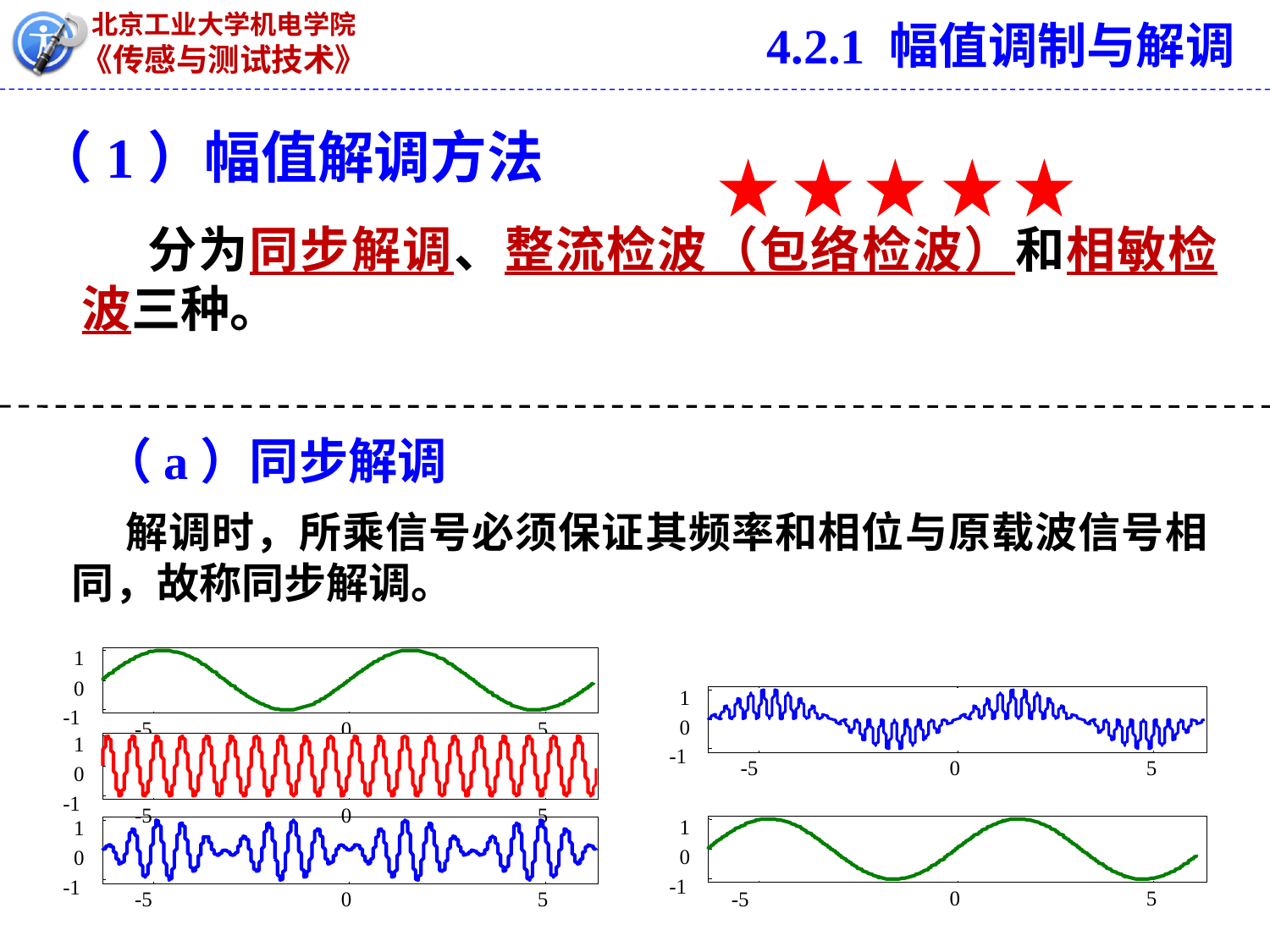

4.2.1 幅值调制与解调
（1）幅值解调方法

    分为同步解调、整流检波（包络检波）和相敏检波三种。
（a）同步解调
    解调时，所乘信号必须保证其频率和相位与原载波信号相同，故称同步解调。
1

0

1

-1

0
-5
0
5

1

-1

-5
0
5
0

-1

-5
0
5
1
1

0
0

-1
-1

0
5
-5
-5
0
5